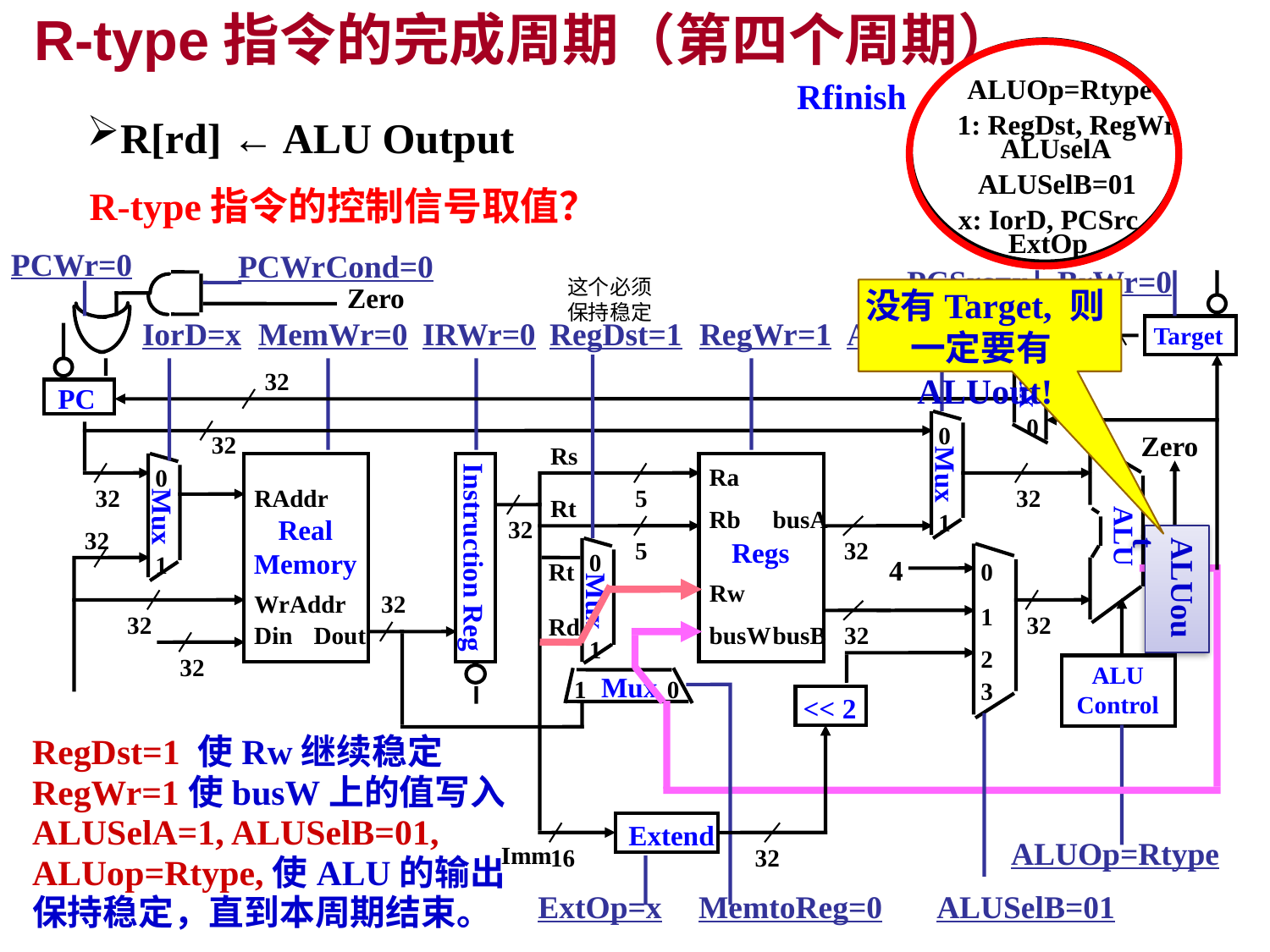

# R-type指令的完成周期（第四个周期）

ALUOp=Rtype
Rfinish
1: RegDst, RegWr
ALUselA
ALUSelB=01
x: IorD, PCSrc
ExtOp

R[rd] ← ALU Output
R-type指令的控制信号取值？
PCWr=0
PCWrCond=0
BrWr=0
PCSrc=x
这个必须保持稳定

Zero
没有Target, 则一定要有ALUout!

IorD=x
MemWr=0
IRWr=0
RegDst=1
RegWr=1
ALUSelA=1

Target

1

32

Mux

32
PC

0

0

Mux
1

Zero
32

Rs

ALU

0

Mux
1

Ra

32
RAddr
5
32
Rt

Rb
busA

Real
Memory
32

32
ALUout

Regs
5
32
Instruction Reg

0

4

0
Rt

Rw
32

Mux
WrAddr
32

32
1

32
Rd

Din
Dout
busW
busB
32

1

2

32

ALU
Control

Mux
1
0

3

<< 2

RegDst=1 使Rw继续稳定
RegWr=1使busW上的值写入
ALUSelA=1, ALUSelB=01, ALUop=Rtype,使ALU的输出保持稳定，直到本周期结束。

Extend

16

ALUOp=Rtype

Imm
32

ExtOp=x
MemtoReg=0
ALUSelB=01